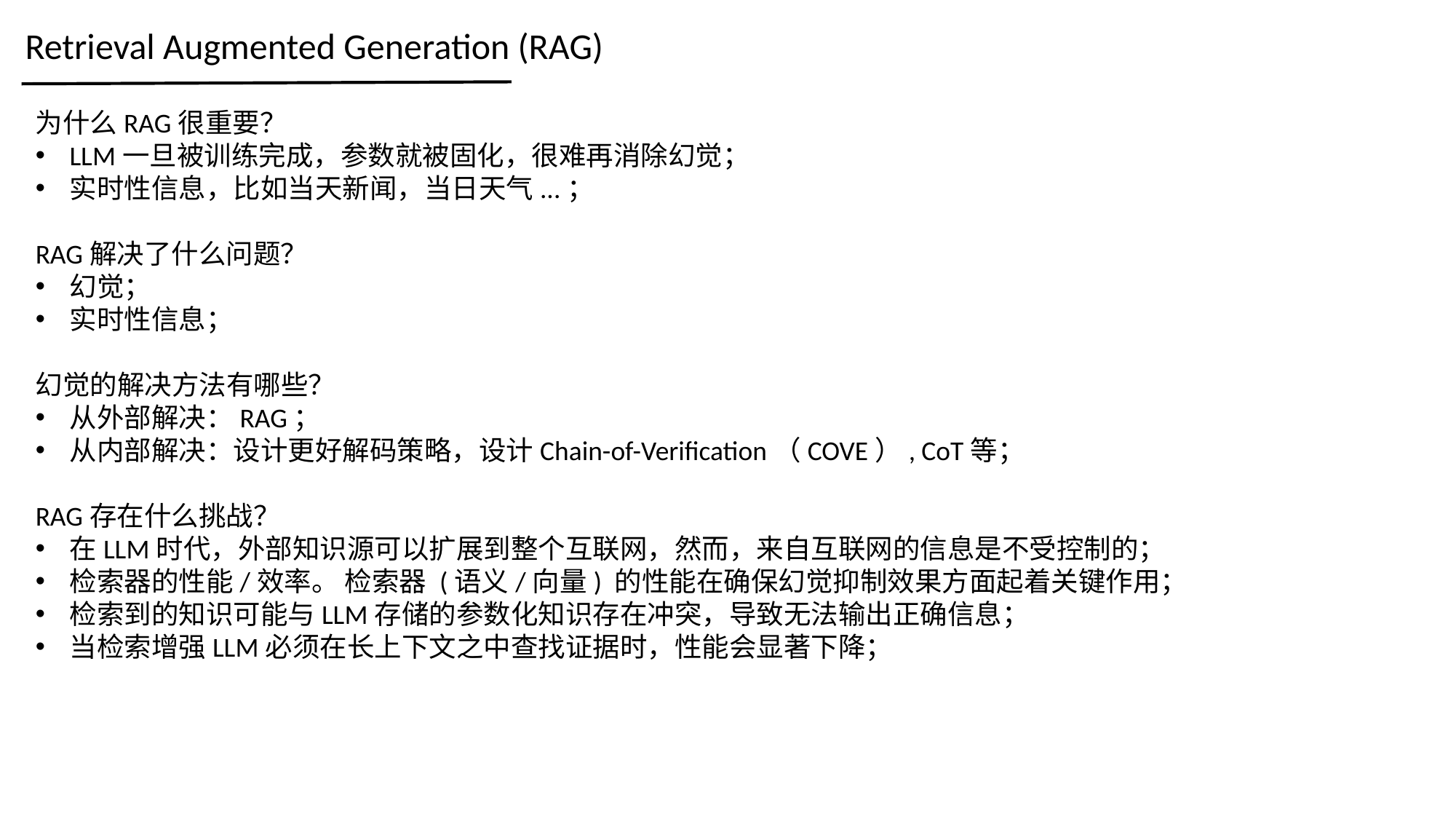

Retrieval Augmented Generation (RAG)
为什么RAG很重要？
LLM一旦被训练完成，参数就被固化，很难再消除幻觉；
实时性信息，比如当天新闻，当日天气...；

RAG解决了什么问题？
幻觉；
实时性信息；

幻觉的解决方法有哪些？
从外部解决：RAG；
从内部解决：设计更好解码策略，设计Chain-of-Verification（COVE）, CoT等；

RAG存在什么挑战？
在LLM时代，外部知识源可以扩展到整个互联网，然而，来自互联网的信息是不受控制的；
检索器的性能/效率。 检索器 (语义/向量) 的性能在确保幻觉抑制效果方面起着关键作用；
检索到的知识可能与LLM存储的参数化知识存在冲突，导致无法输出正确信息；
当检索增强LLM必须在长上下文之中查找证据时，性能会显著下降；